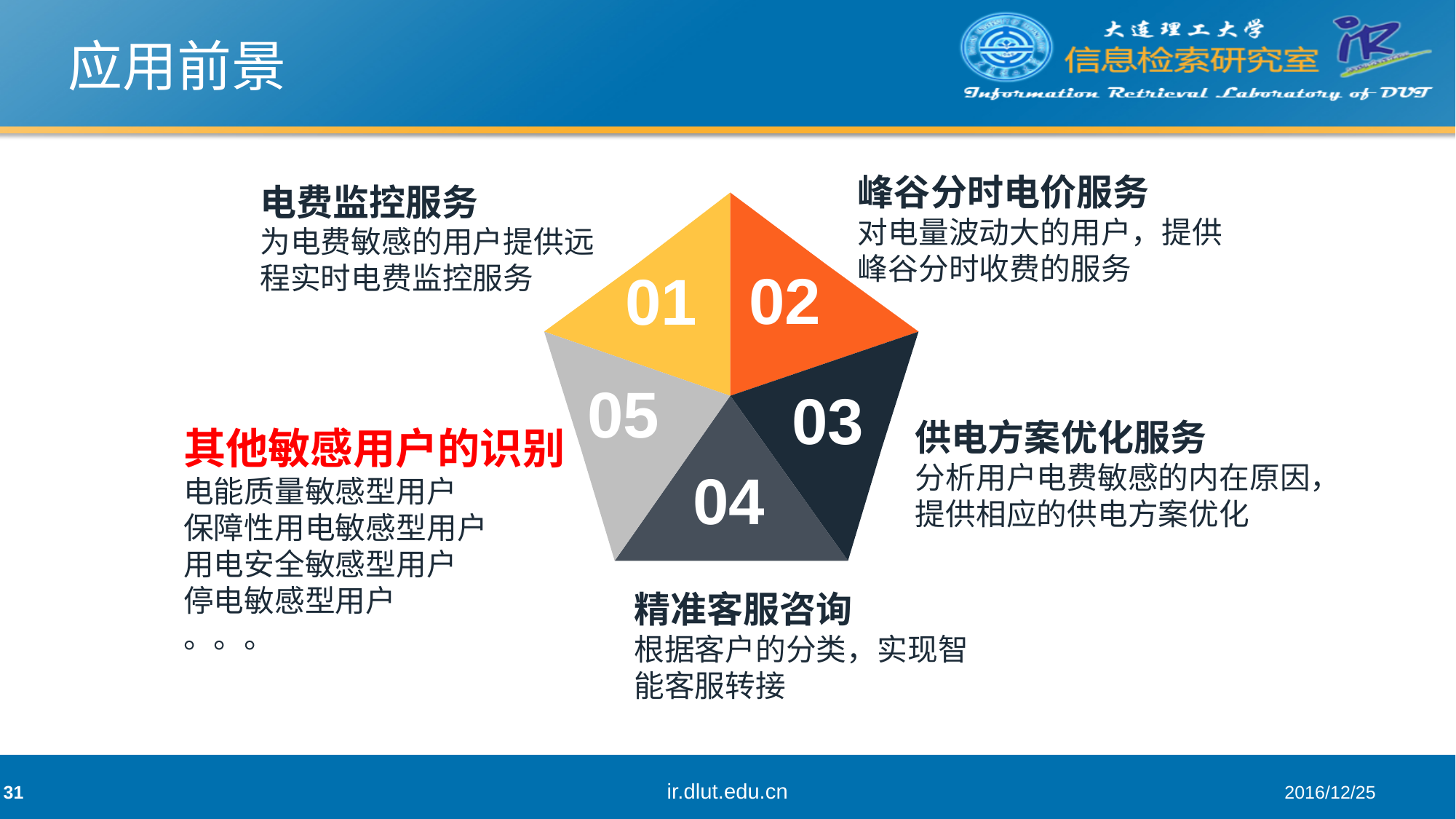

# 应用前景
峰谷分时电价服务
对电量波动大的用户，提供峰谷分时收费的服务
电费监控服务
为电费敏感的用户提供远程实时电费监控服务

02
01
05
03
供电方案优化服务
分析用户电费敏感的内在原因，提供相应的供电方案优化
其他敏感用户的识别
电能质量敏感型用户
保障性用电敏感型用户
用电安全敏感型用户
停电敏感型用户
。。。
04
精准客服咨询
根据客户的分类，实现智能客服转接